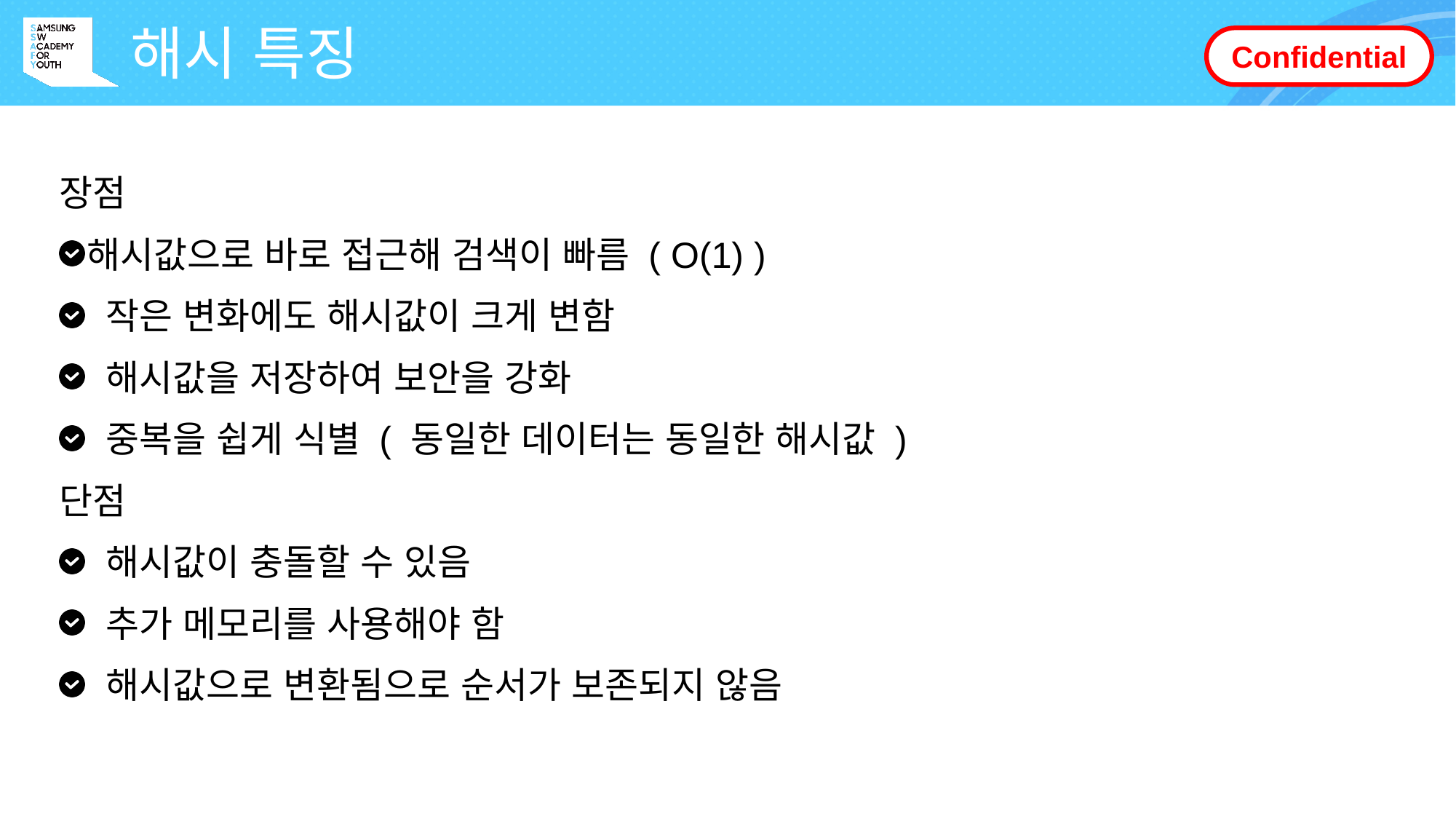

# 해시 특징
장점
해시값으로 바로 접근해 검색이 빠름 ( O(1) )
 작은 변화에도 해시값이 크게 변함
 해시값을 저장하여 보안을 강화
 중복을 쉽게 식별 ( 동일한 데이터는 동일한 해시값 )
단점
 해시값이 충돌할 수 있음
 추가 메모리를 사용해야 함
 해시값으로 변환됨으로 순서가 보존되지 않음